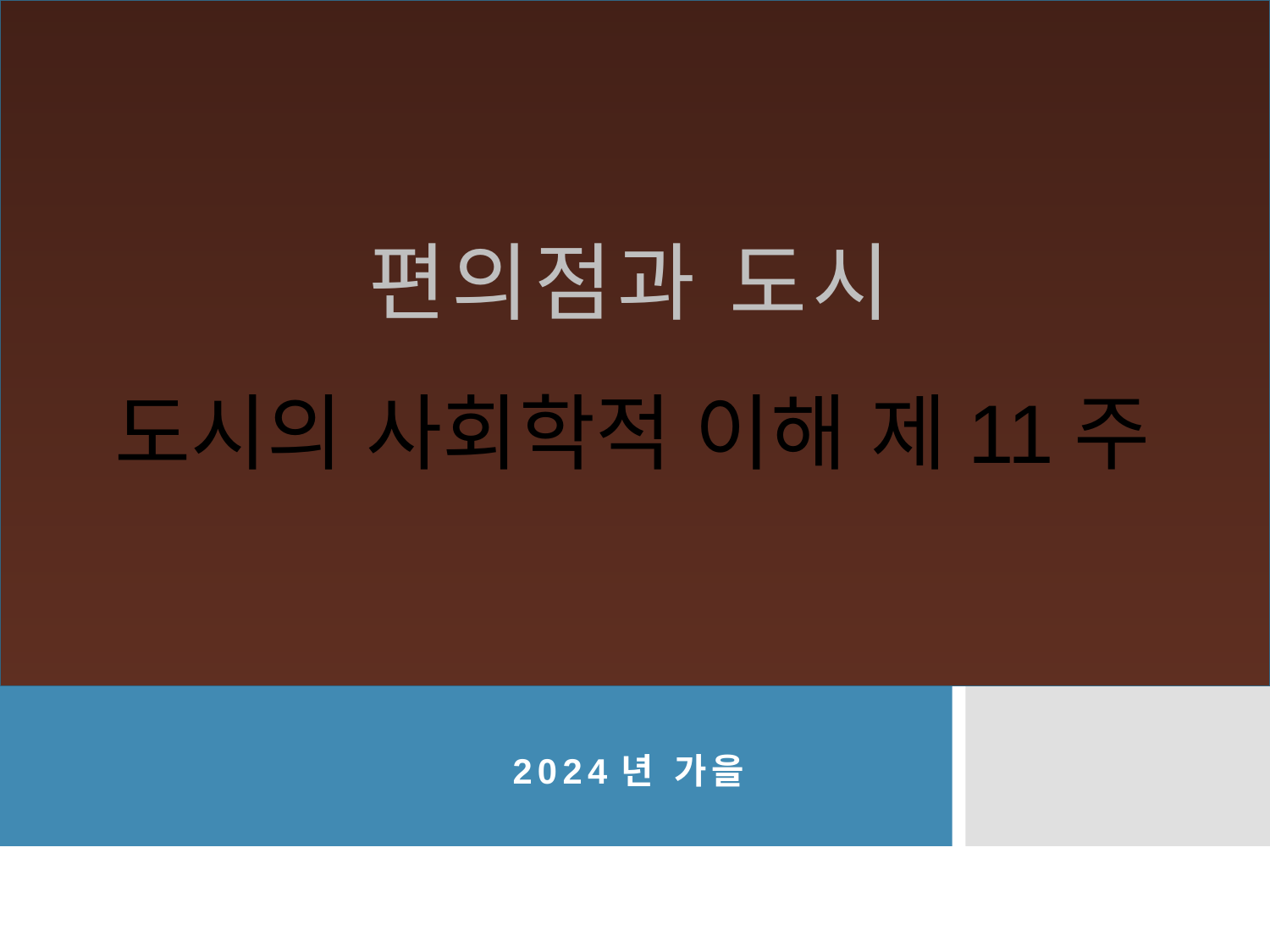

# 편의점과 도시 도시의 사회학적 이해 제11주

2024년 가을